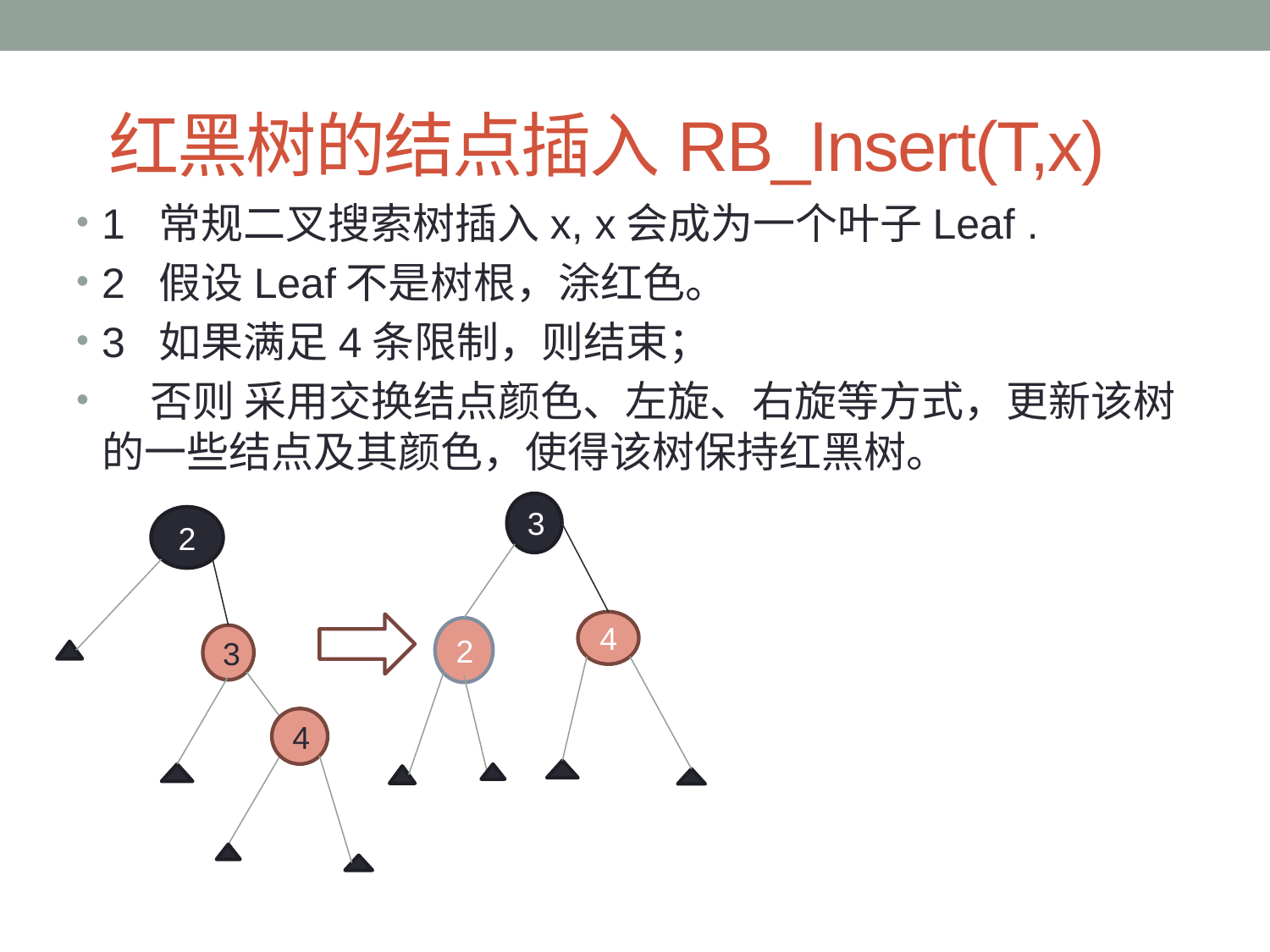

# 红黑树的结点插入RB_Insert(T,x)
1  常规二叉搜索树插入x, x会成为一个叶子Leaf .
2  假设Leaf不是树根，涂红色。
3  如果满足4条限制，则结束；
    否则 采用交换结点颜色、左旋、右旋等方式，更新该树的一些结点及其颜色，使得该树保持红黑树。
3
2
4

2
3

4